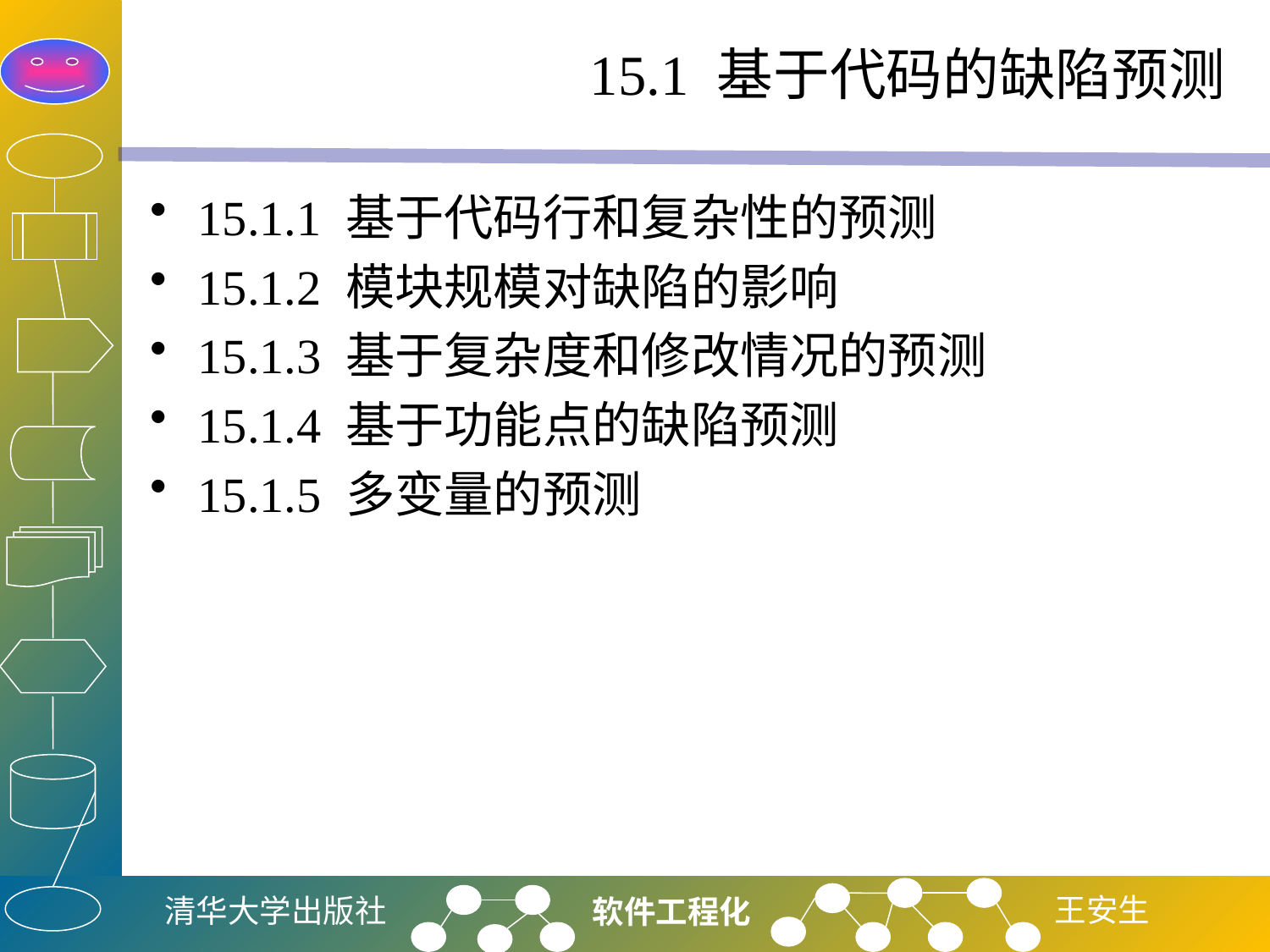

# 15.1 基于代码的缺陷预测
15.1.1 基于代码行和复杂性的预测
15.1.2 模块规模对缺陷的影响
15.1.3 基于复杂度和修改情况的预测
15.1.4 基于功能点的缺陷预测
15.1.5 多变量的预测